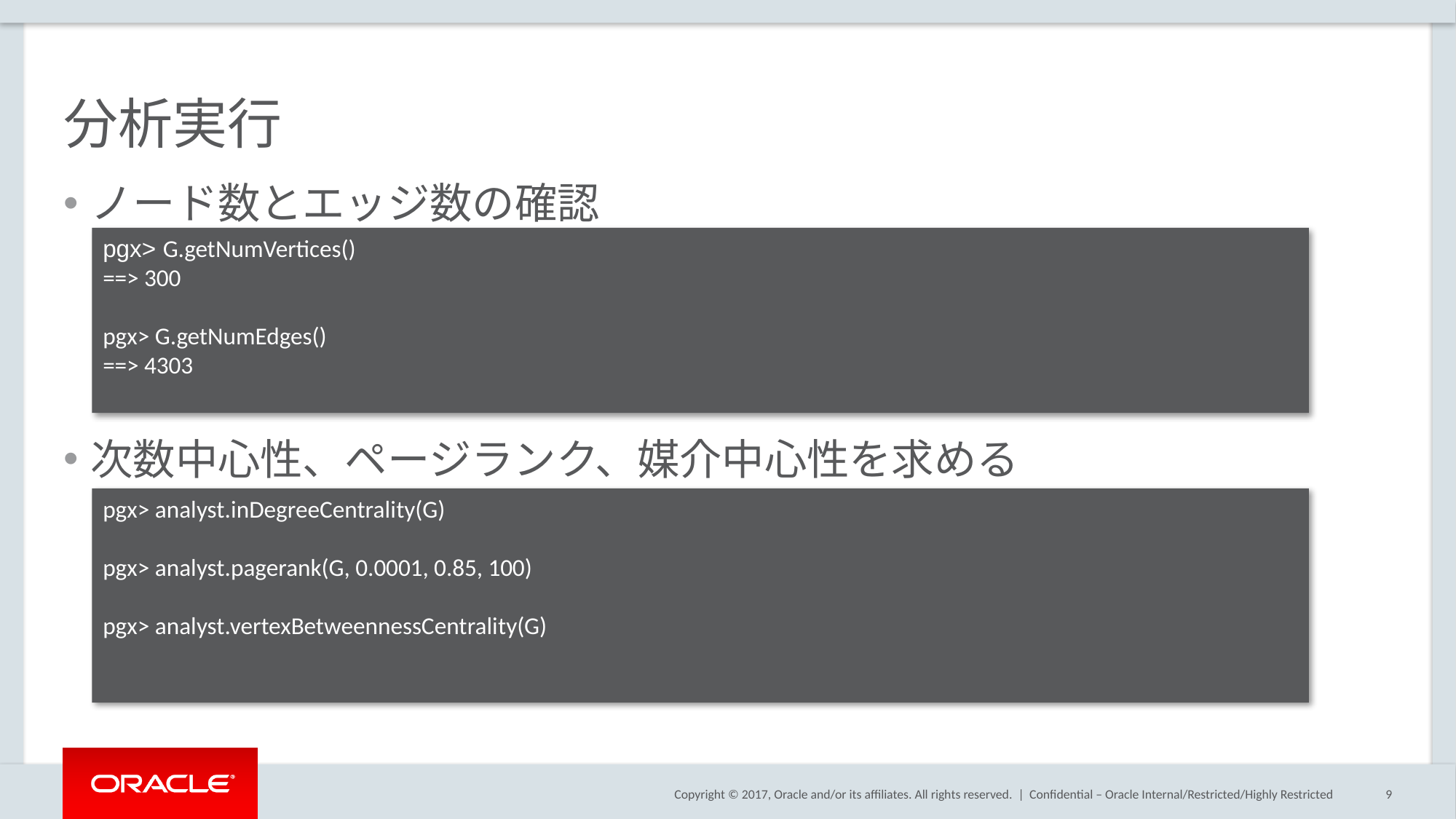

# 分析実行
ノード数とエッジ数の確認

次数中心性、ページランク、媒介中心性を求める

pgx> G.getNumVertices()
==> 300

pgx> G.getNumEdges()
==> 4303

pgx> analyst.inDegreeCentrality(G)

pgx> analyst.pagerank(G, 0.0001, 0.85, 100)

pgx> analyst.vertexBetweennessCentrality(G)

Confidential – Oracle Internal/Restricted/Highly Restricted
9